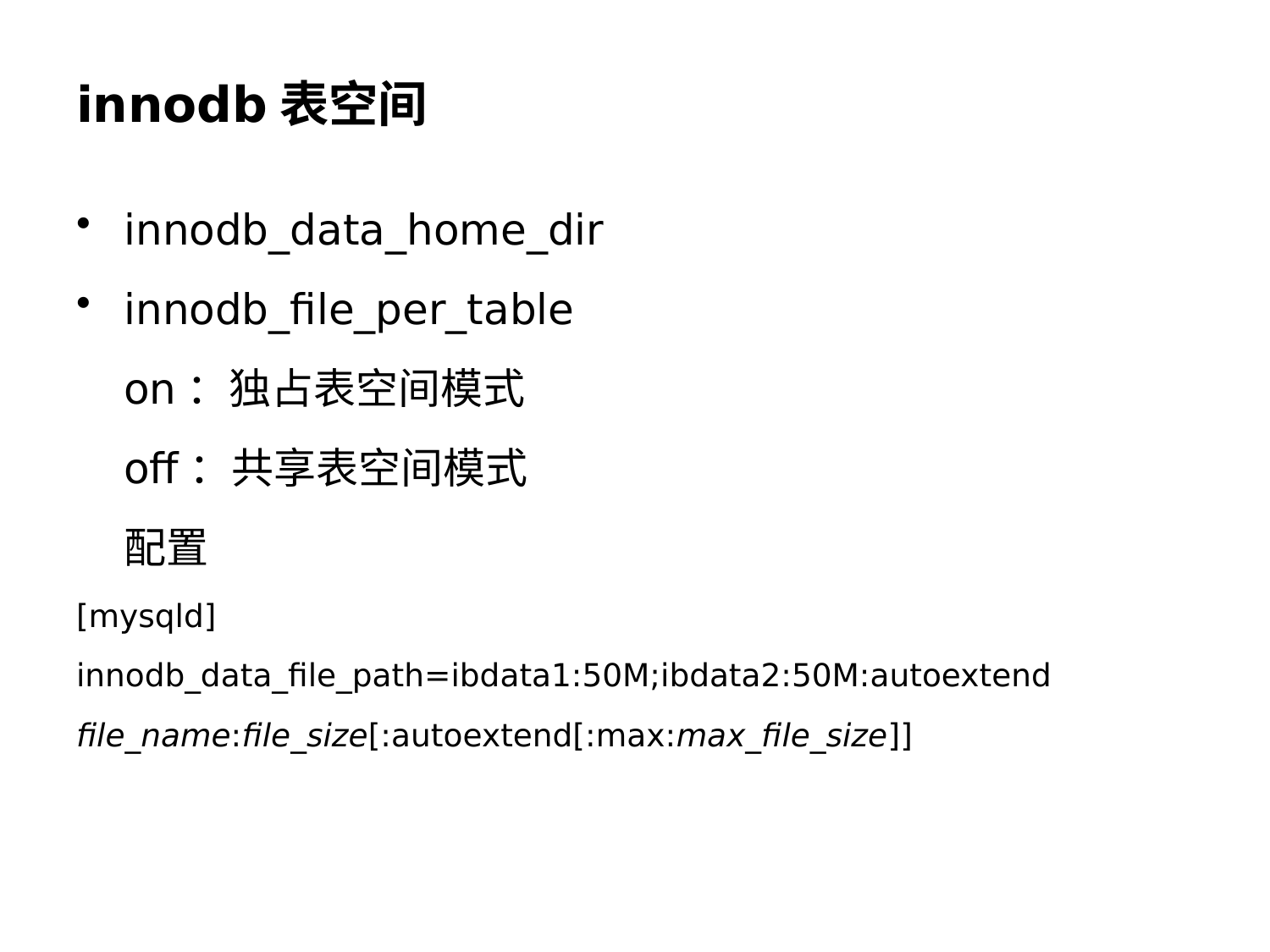

# innodb表空间
innodb_data_home_dir
innodb_file_per_table
	on：独占表空间模式
	off：共享表空间模式
	配置
[mysqld]
innodb_data_file_path=ibdata1:50M;ibdata2:50M:autoextend
file_name:file_size[:autoextend[:max:max_file_size]]